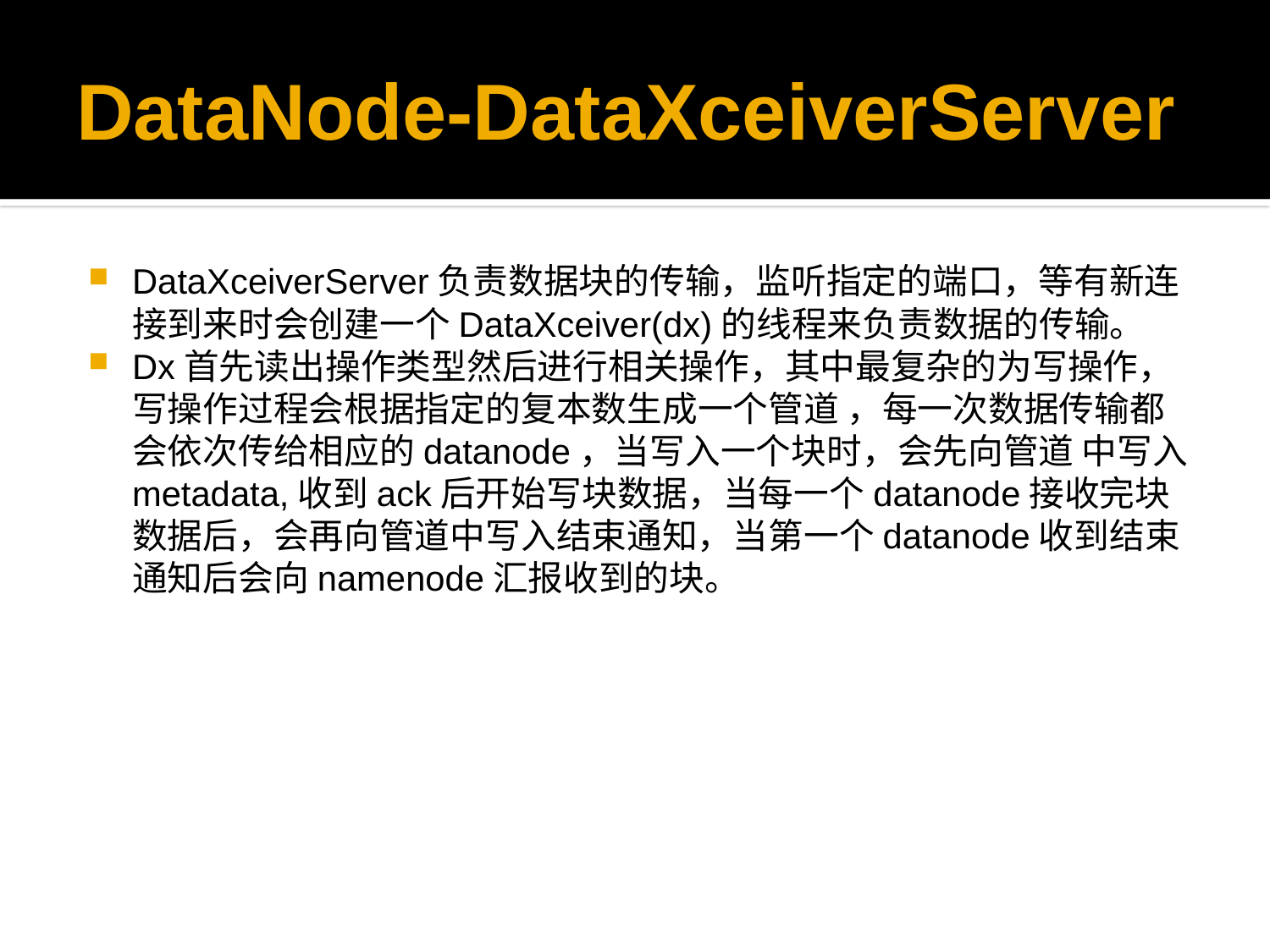

# DataNode-DataXceiverServer
DataXceiverServer负责数据块的传输，监听指定的端口，等有新连接到来时会创建一个DataXceiver(dx)的线程来负责数据的传输。
Dx首先读出操作类型然后进行相关操作，其中最复杂的为写操作，写操作过程会根据指定的复本数生成一个管道 ，每一次数据传输都会依次传给相应的datanode，当写入一个块时，会先向管道 中写入metadata,收到ack后开始写块数据，当每一个datanode接收完块数据后，会再向管道中写入结束通知，当第一个datanode收到结束通知后会向namenode汇报收到的块。